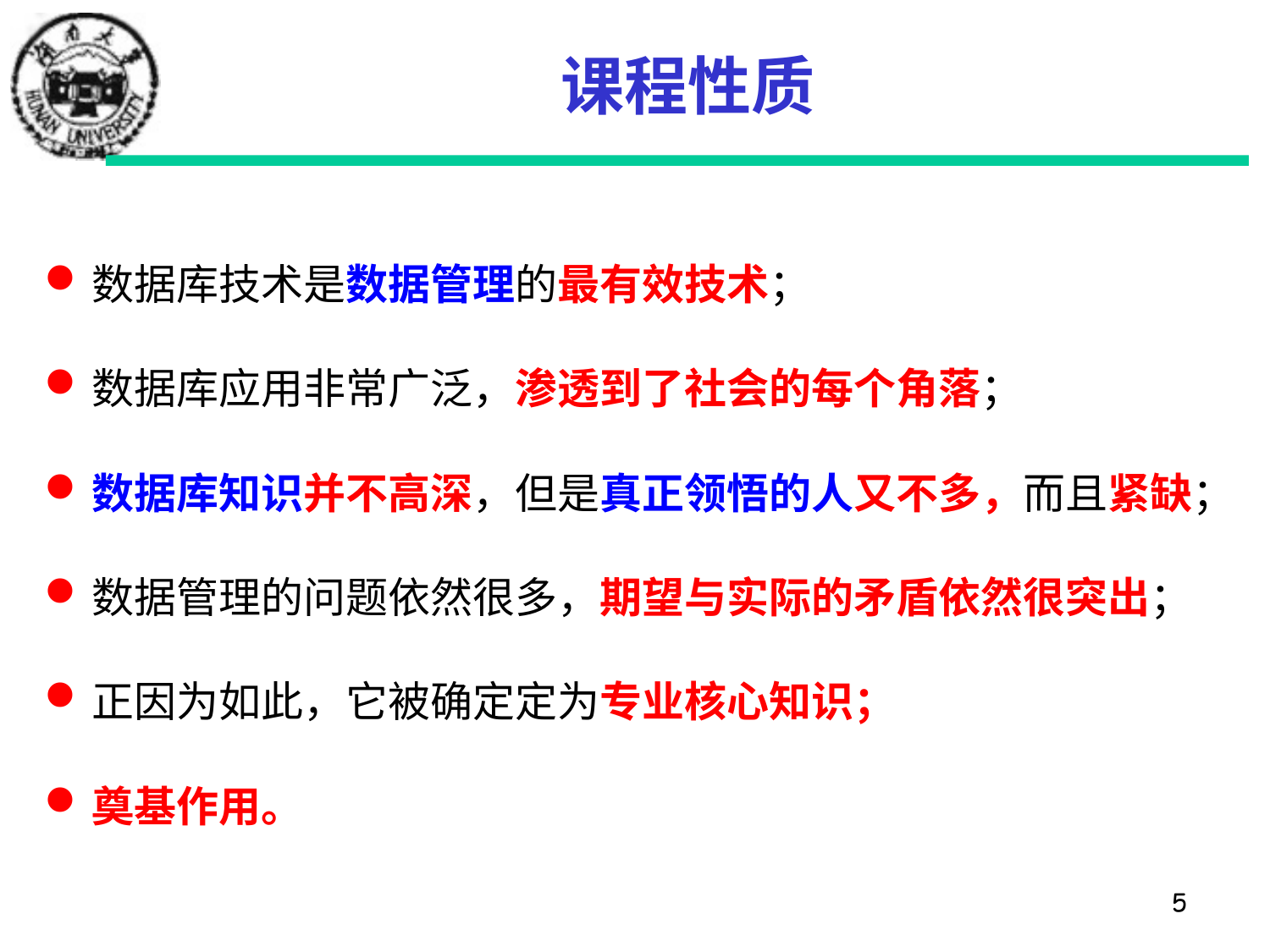

# 课程性质
数据库技术是数据管理的最有效技术；
数据库应用非常广泛，渗透到了社会的每个角落；
数据库知识并不高深，但是真正领悟的人又不多，而且紧缺；
数据管理的问题依然很多，期望与实际的矛盾依然很突出；
正因为如此，它被确定定为专业核心知识；
奠基作用。
5